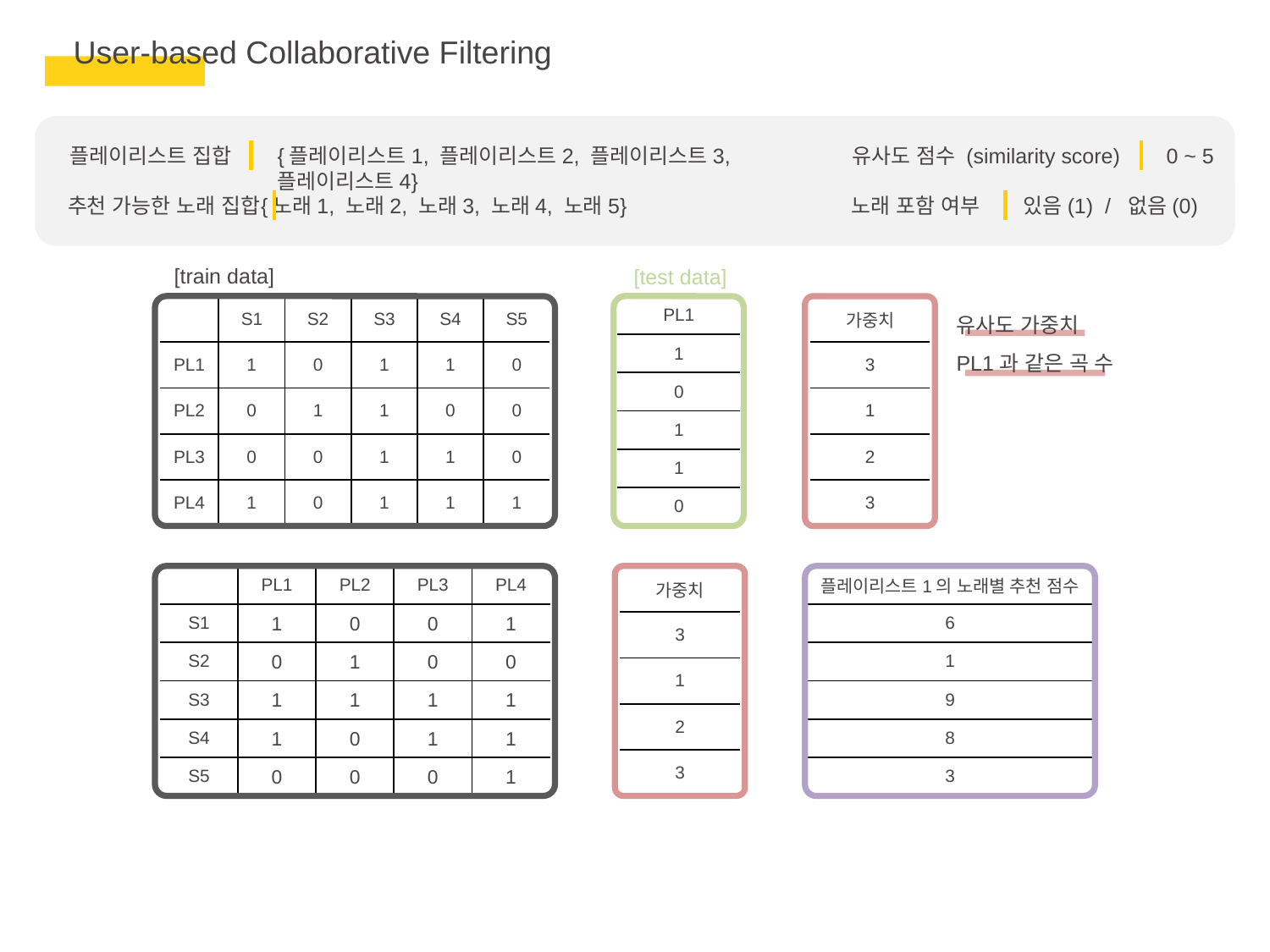

User-based Collaborative Filtering

플레이리스트 집합
{플레이리스트1, 플레이리스트2, 플레이리스트3, 플레이리스트4}
유사도 점수 (similarity score)
0 ~ 5
추천 가능한 노래 집합
{노래1, 노래2, 노래3, 노래4, 노래5}
노래 포함 여부
있음(1)  /  없음(0)
[train data]
[test data]
| PL1 |
| --- |
| 1 |
| 0 |
| 1 |
| 1 |
| 0 |

|  | S1 | S2 | S3 | S4 | S5 |
| --- | --- | --- | --- | --- | --- |
| PL1 | 1 | 0 | 1 | 1 | 0 |
| PL2 | 0 | 1 | 1 | 0 | 0 |
| PL3 | 0 | 0 | 1 | 1 | 0 |
| PL4 | 1 | 0 | 1 | 1 | 1 |

| 가중치 |
| --- |
| 3 |
| 1 |
| 2 |
| 3 |
유사도 가중치

PL1과 같은 곡 수

| 가중치 |
| --- |
| 3 |
| 1 |
| 2 |
| 3 |
|  | PL1 | PL2 | PL3 | PL4 |
| --- | --- | --- | --- | --- |
| S1 | 1 | 0 | 0 | 1 |
| S2 | 0 | 1 | 0 | 0 |
| S3 | 1 | 1 | 1 | 1 |
| S4 | 1 | 0 | 1 | 1 |
| S5 | 0 | 0 | 0 | 1 |
| 플레이리스트1의 노래별 추천 점수 |
| --- |
| 6 |
| 1 |
| 9 |
| 8 |
| 3 |